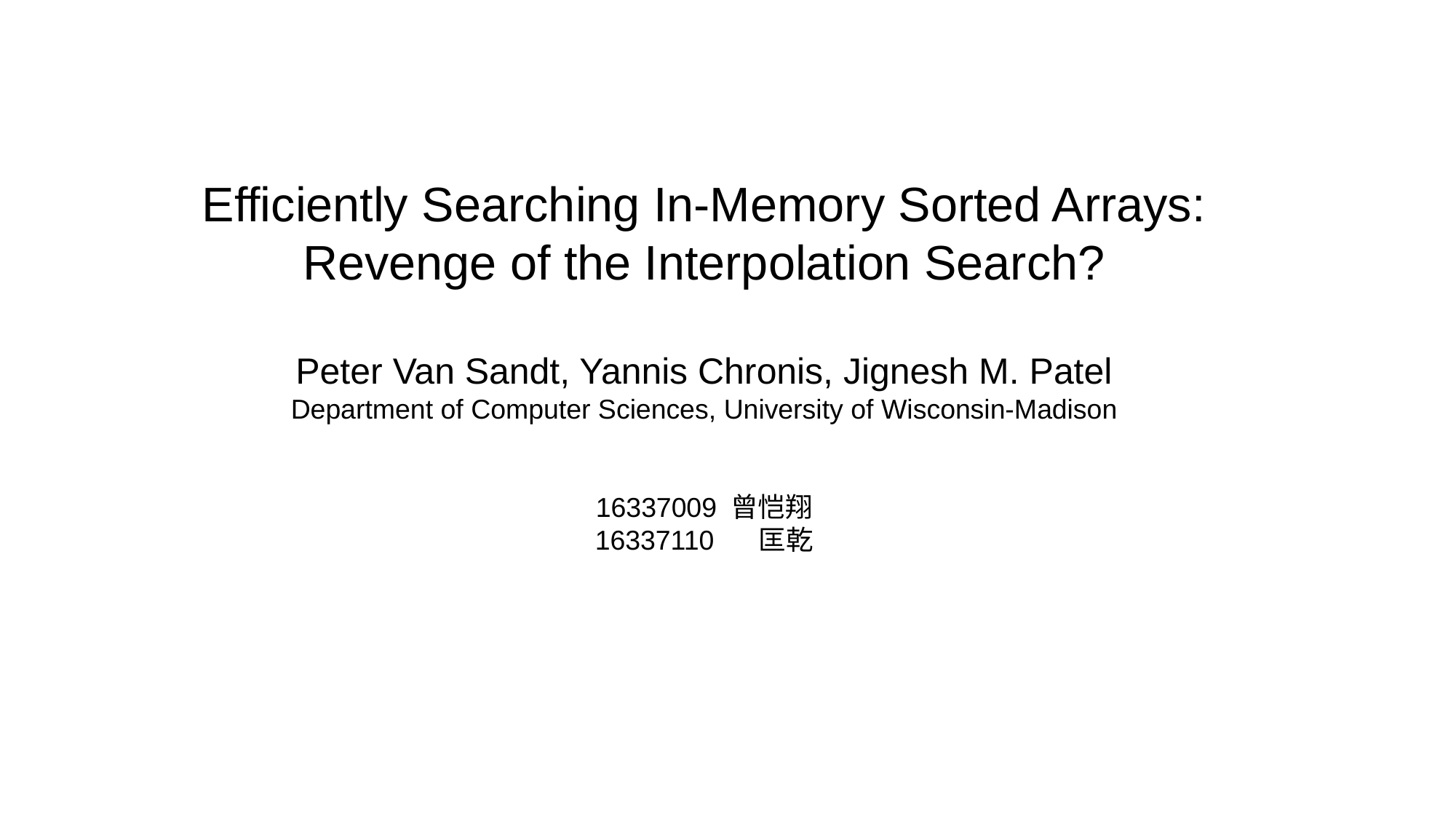

Efficiently Searching In-Memory Sorted Arrays:
Revenge of the Interpolation Search?

Peter Van Sandt, Yannis Chronis, Jignesh M. Patel
Department of Computer Sciences, University of Wisconsin-Madison

16337009 曾恺翔
16337110     匡乾